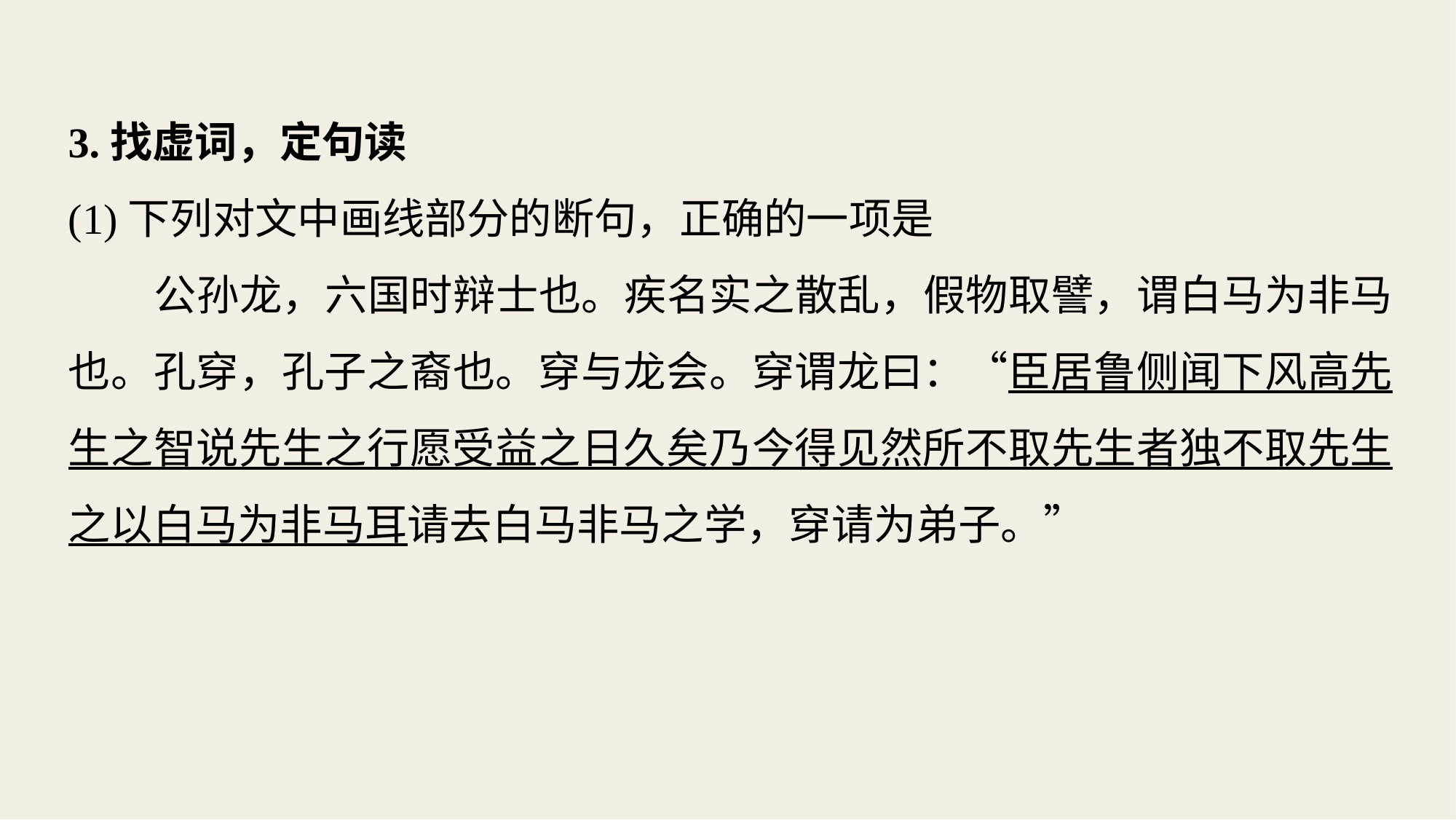

3.找虚词，定句读
(1)下列对文中画线部分的断句，正确的一项是
公孙龙，六国时辩士也。疾名实之散乱，假物取譬，谓白马为非马也。孔穿，孔子之裔也。穿与龙会。穿谓龙曰：“臣居鲁侧闻下风高先生之智说先生之行愿受益之日久矣乃今得见然所不取先生者独不取先生之以白马为非马耳请去白马非马之学，穿请为弟子。”